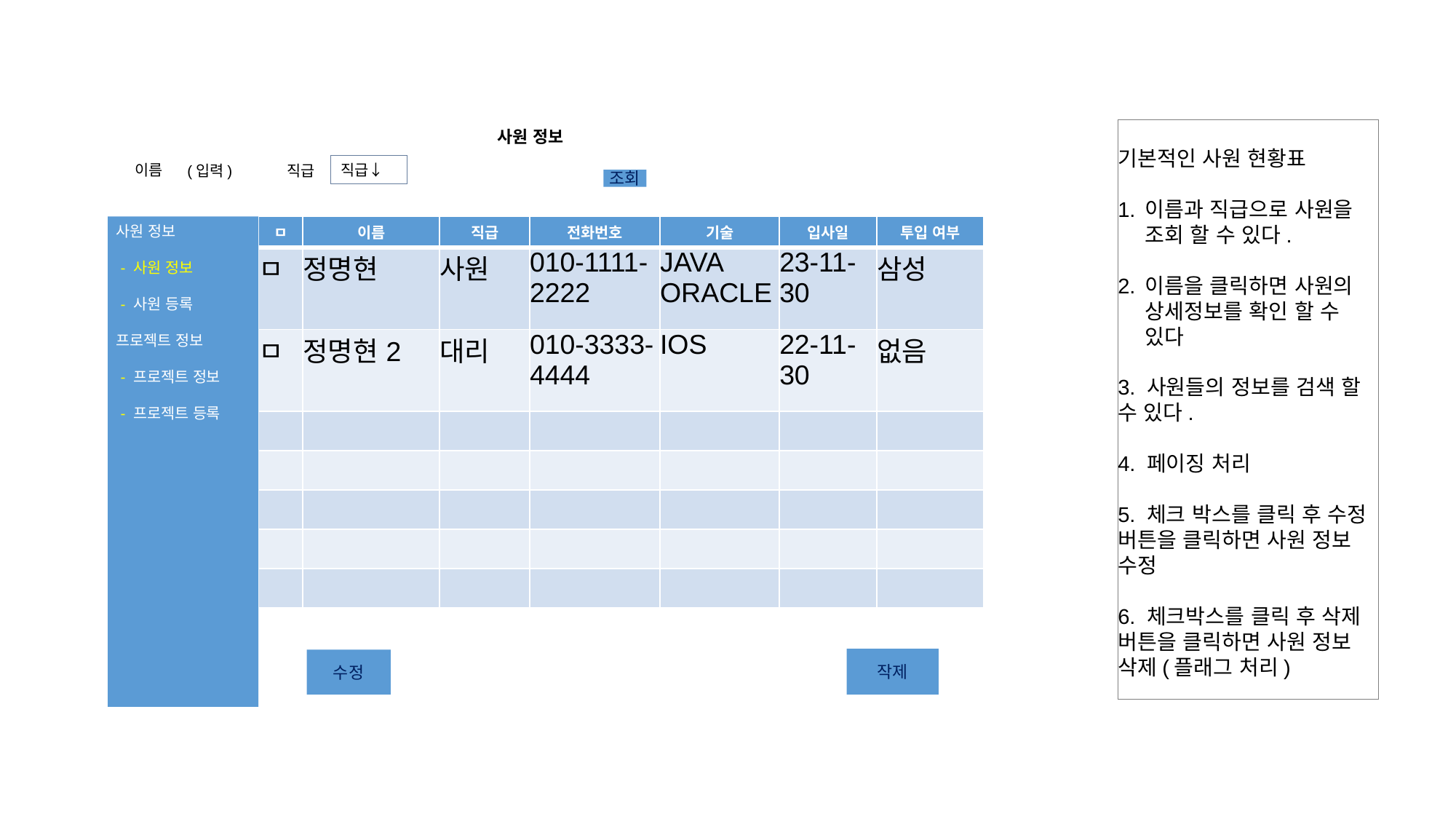

기본적인 사원 현황표

이름과 직급으로 사원을 조회 할 수 있다.

이름을 클릭하면 사원의 상세정보를 확인 할 수 있다

3. 사원들의 정보를 검색 할 수 있다.

4. 페이징 처리

5. 체크 박스를 클릭 후 수정 버튼을 클릭하면 사원 정보 수정

6. 체크박스를 클릭 후 삭제 버튼을 클릭하면 사원 정보 삭제(플래그 처리)

사원 정보
이름
직급↓
(입력)
직급
조회
| ㅁ | 이름 | 직급 | 전화번호 | 기술 | 입사일 | 투입 여부 |
| --- | --- | --- | --- | --- | --- | --- |
| ㅁ | 정명현 | 사원 | 010-1111-2222 | JAVA ORACLE | 23-11-30 | 삼성 |
| ㅁ | 정명현2 | 대리 | 010-3333-4444 | IOS | 22-11-30 | 없음 |
|  |  |  |  |  |  |  |
|  |  |  |  |  |  |  |
|  |  |  |  |  |  |  |
|  |  |  |  |  |  |  |
|  |  |  |  |  |  |  |
사원 정보

 - 사원 정보

 - 사원 등록

프로젝트 정보

 - 프로젝트 정보

 - 프로젝트 등록

작제
수정